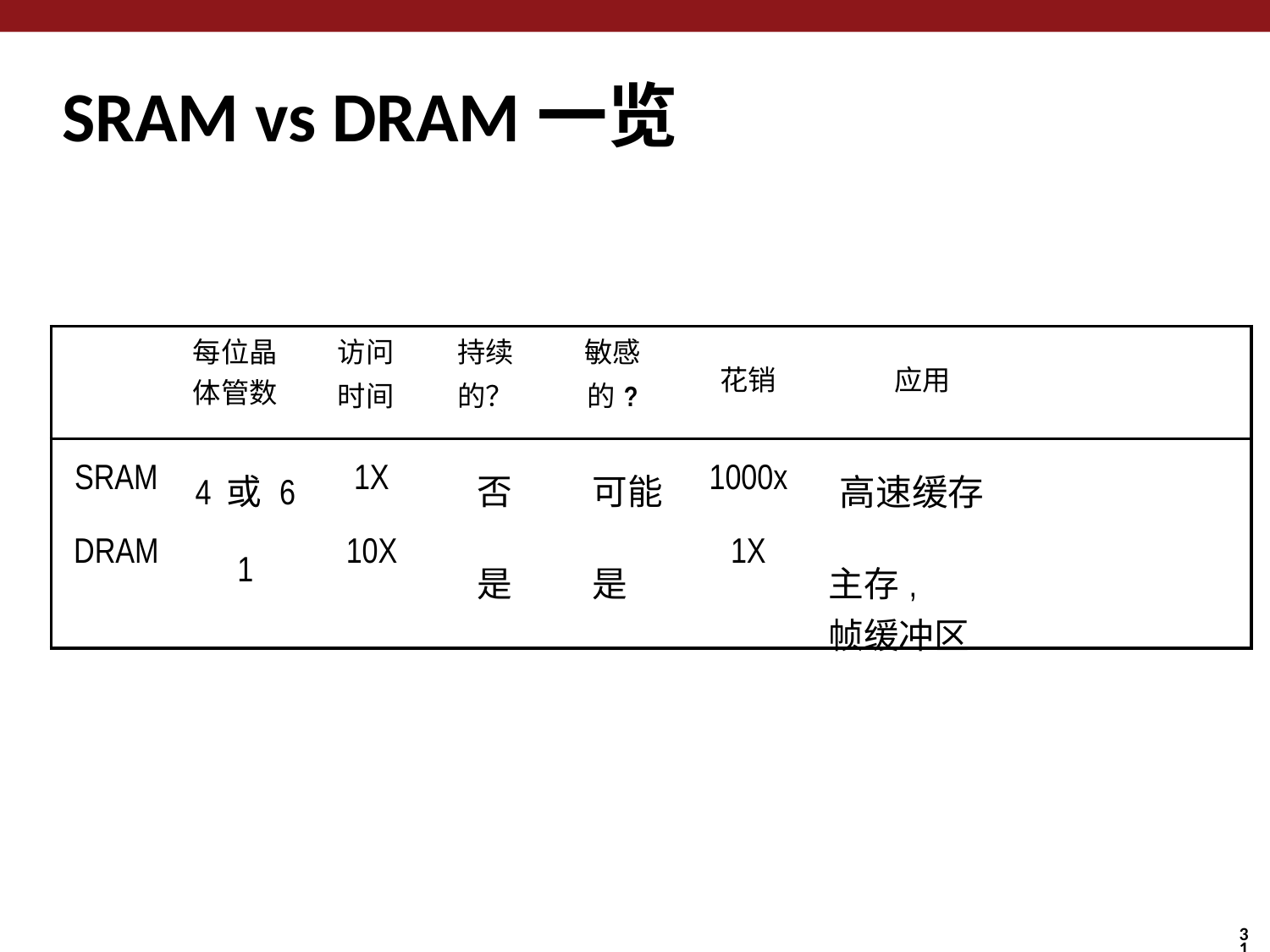

# SRAM vs DRAM一览
| 每位晶体管数 |  | 访问 时间 | 持续 的？ | 敏感 的? | 花销 | 应用 |
| --- | --- | --- | --- | --- | --- | --- |
| SRAM DRAM | 4 或 6 1 | 1X 10X | 否 是 | 可能 是 | 1000x 1X | 高速缓存 主存, 帧缓冲区 |
31